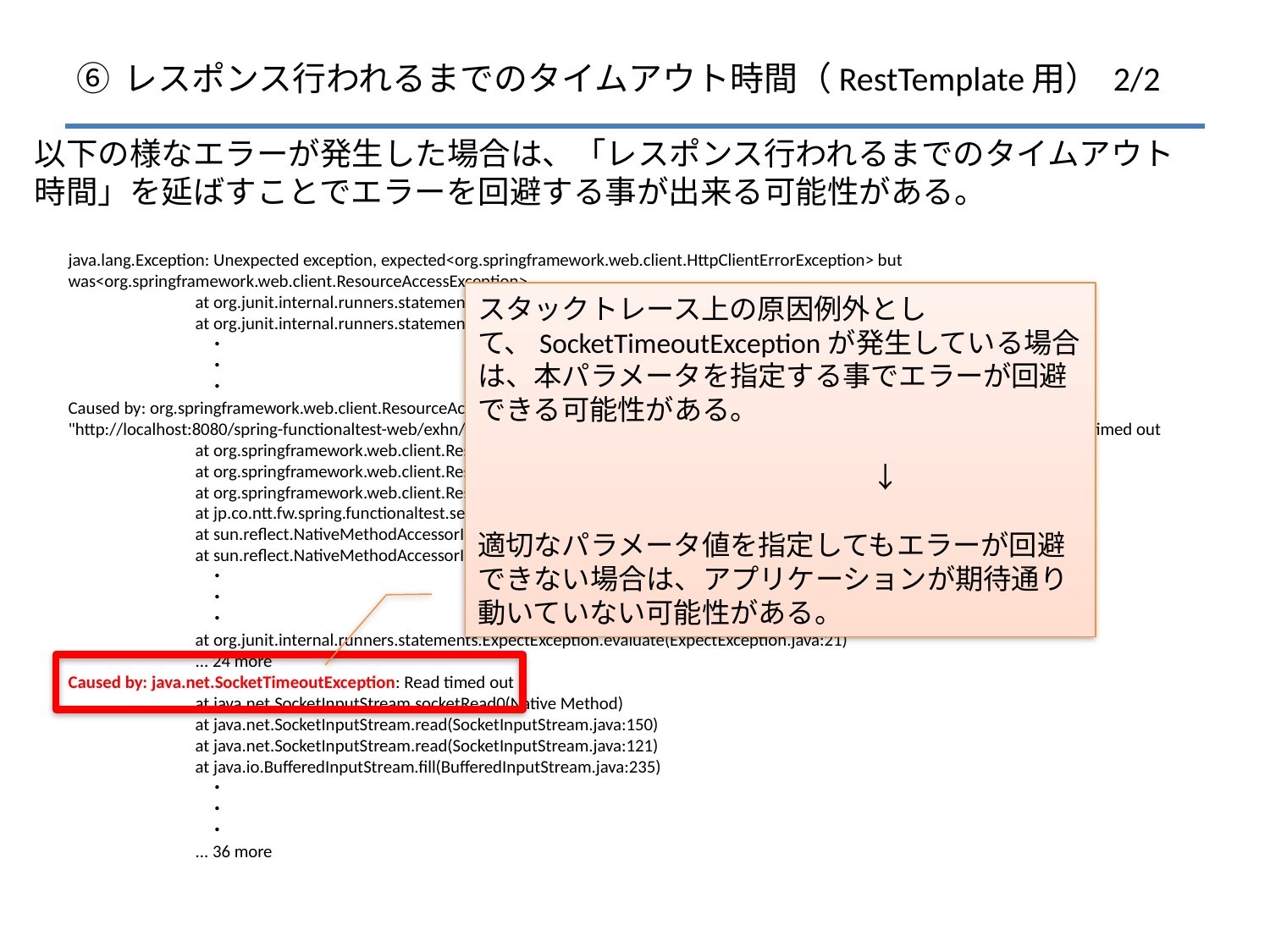

# ⑥ レスポンス行われるまでのタイムアウト時間（RestTemplate用） 2/2
以下の様なエラーが発生した場合は、「レスポンス行われるまでのタイムアウト時間」を延ばすことでエラーを回避する事が出来る可能性がある。
java.lang.Exception: Unexpected exception, expected<org.springframework.web.client.HttpClientErrorException> but was<org.springframework.web.client.ResourceAccessException>
	at org.junit.internal.runners.statements.ExpectException.evaluate(ExpectException.java:28)
	at org.junit.internal.runners.statements.RunBefores.evaluate(RunBefores.java:28)
　　　　　　　　・
　　　　　　　　・
　　　　　　　　・
Caused by: org.springframework.web.client.ResourceAccessException: I/O error on GET request for "http://localhost:8080/spring-functionaltest-web/exhn/0701/013":Read timed out; nested exception is java.net.SocketTimeoutException: Read timed out
	at org.springframework.web.client.RestTemplate.doExecute(RestTemplate.java:503)
	at org.springframework.web.client.RestTemplate.execute(RestTemplate.java:452)
	at org.springframework.web.client.RestTemplate.getForEntity(RestTemplate.java:244)
	at jp.co.ntt.fw.spring.functionaltest.selenium.exhn.ExceptionHandlingTest.testEXHN0701013(ExceptionHandlingTest.java:611)
	at sun.reflect.NativeMethodAccessorImpl.invoke0(Native Method)
	at sun.reflect.NativeMethodAccessorImpl.invoke(NativeMethodAccessorImpl.java:57)
　　　　　　　　・
　　　　　　　　・
　　　　　　　　・
	at org.junit.internal.runners.statements.ExpectException.evaluate(ExpectException.java:21)
	... 24 more
Caused by: java.net.SocketTimeoutException: Read timed out
	at java.net.SocketInputStream.socketRead0(Native Method)
	at java.net.SocketInputStream.read(SocketInputStream.java:150)
	at java.net.SocketInputStream.read(SocketInputStream.java:121)
	at java.io.BufferedInputStream.fill(BufferedInputStream.java:235)
　　　　　　　　・
　　　　　　　　・
　　　　　　　　・
	... 36 more

スタックトレース上の原因例外として、SocketTimeoutExceptionが発生している場合は、本パラメータを指定する事でエラーが回避できる可能性がある。

　　　　　　　　　　　　　　↓

適切なパラメータ値を指定してもエラーが回避できない場合は、アプリケーションが期待通り動いていない可能性がある。